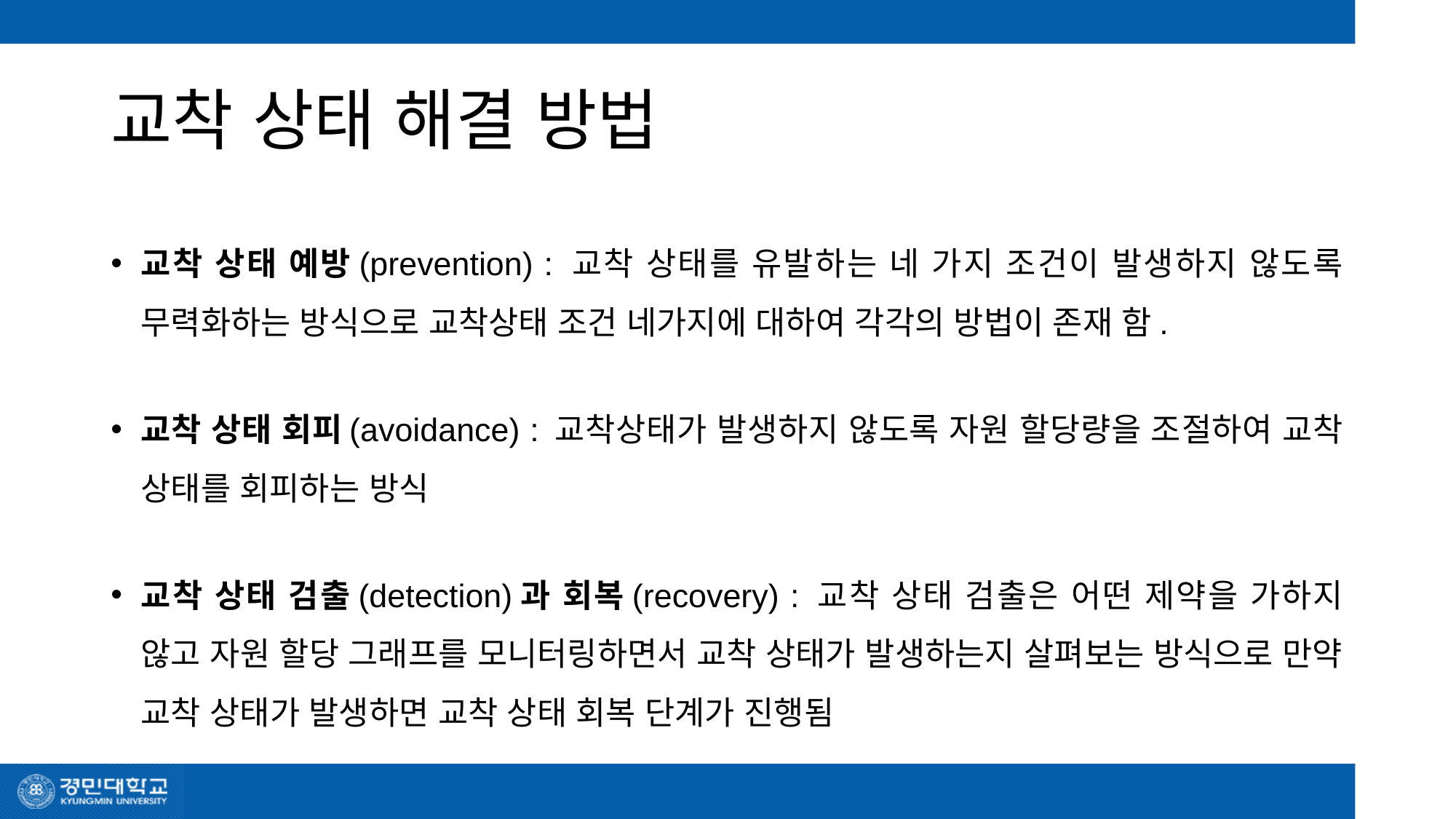

# 교착 상태 해결 방법
교착 상태 예방(prevention) : 교착 상태를 유발하는 네 가지 조건이 발생하지 않도록 무력화하는 방식으로 교착상태 조건 네가지에 대하여 각각의 방법이 존재 함.

교착 상태 회피(avoidance) : 교착상태가 발생하지 않도록 자원 할당량을 조절하여 교착 상태를 회피하는 방식

교착 상태 검출(detection)과 회복(recovery) : 교착 상태 검출은 어떤 제약을 가하지 않고 자원 할당 그래프를 모니터링하면서 교착 상태가 발생하는지 살펴보는 방식으로 만약 교착 상태가 발생하면 교착 상태 회복 단계가 진행됨